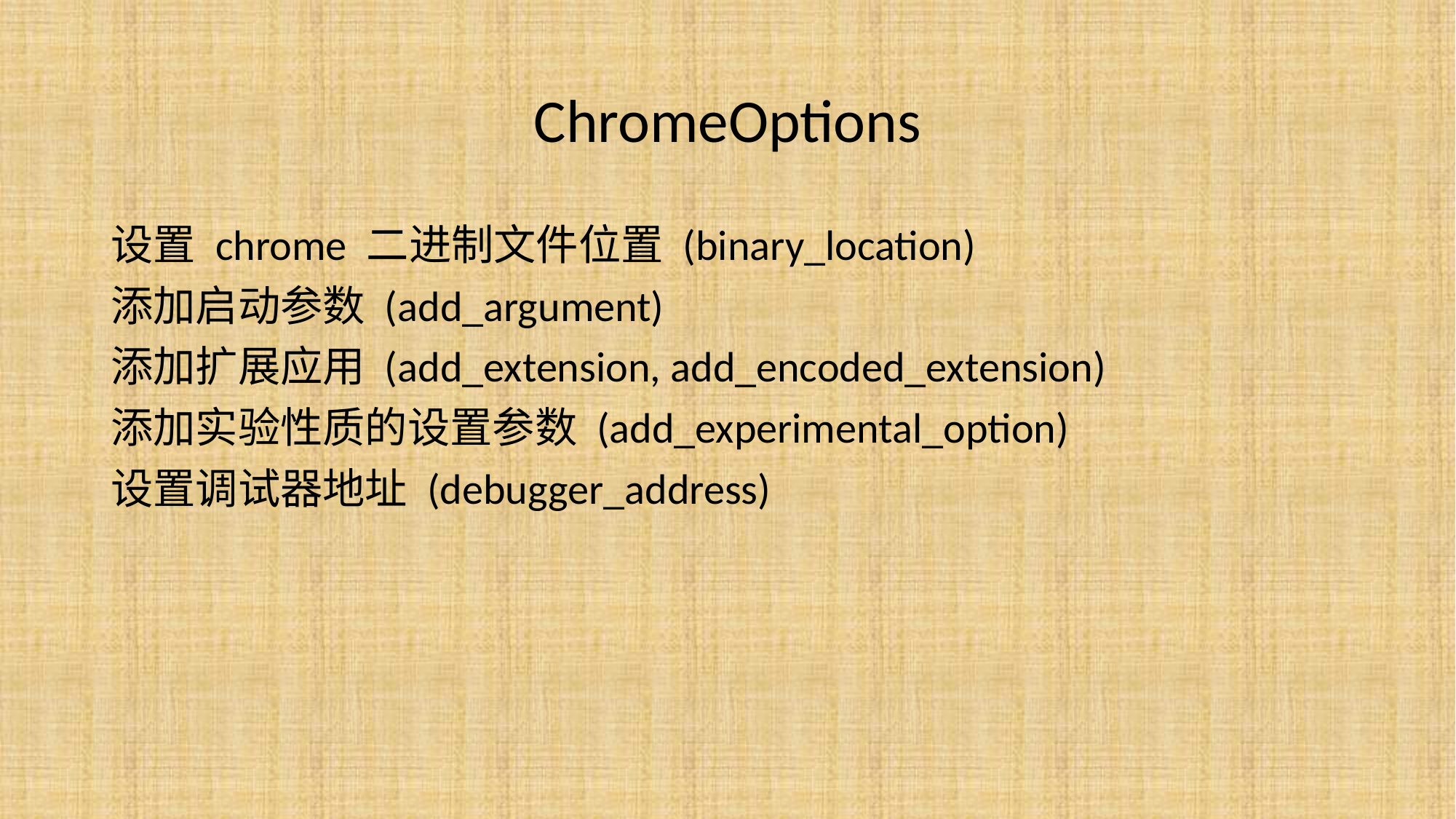

# ChromeOptions
设置 chrome 二进制文件位置 (binary_location)
添加启动参数 (add_argument)
添加扩展应用 (add_extension, add_encoded_extension)
添加实验性质的设置参数 (add_experimental_option)
设置调试器地址 (debugger_address)